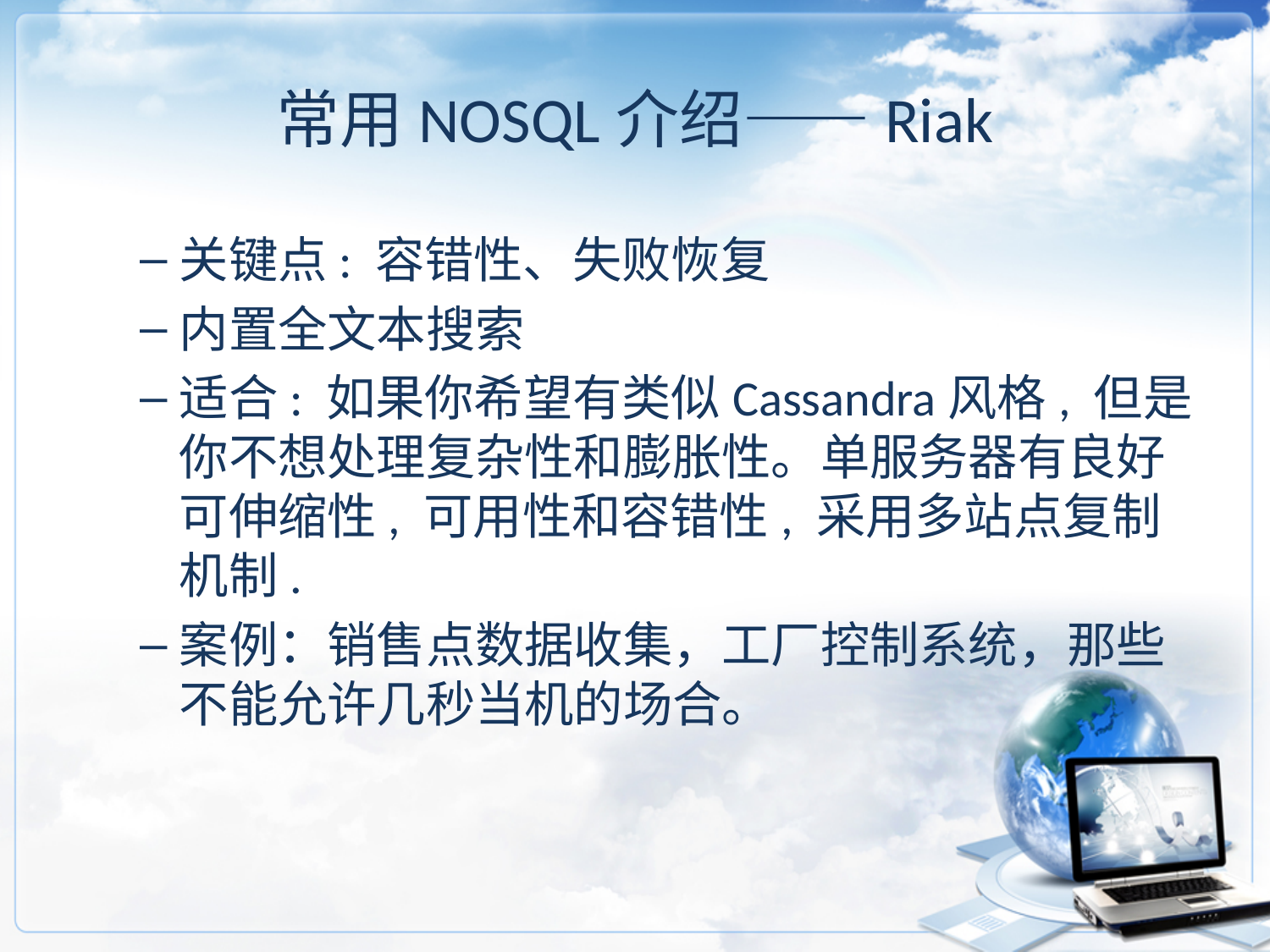

# 常用NOSQL介绍——Riak
关键点: 容错性、失败恢复
内置全文本搜索
适合: 如果你希望有类似Cassandra风格, 但是你不想处理复杂性和膨胀性。单服务器有良好可伸缩性, 可用性和容错性, 采用多站点复制机制.
案例：销售点数据收集，工厂控制系统，那些不能允许几秒当机的场合。